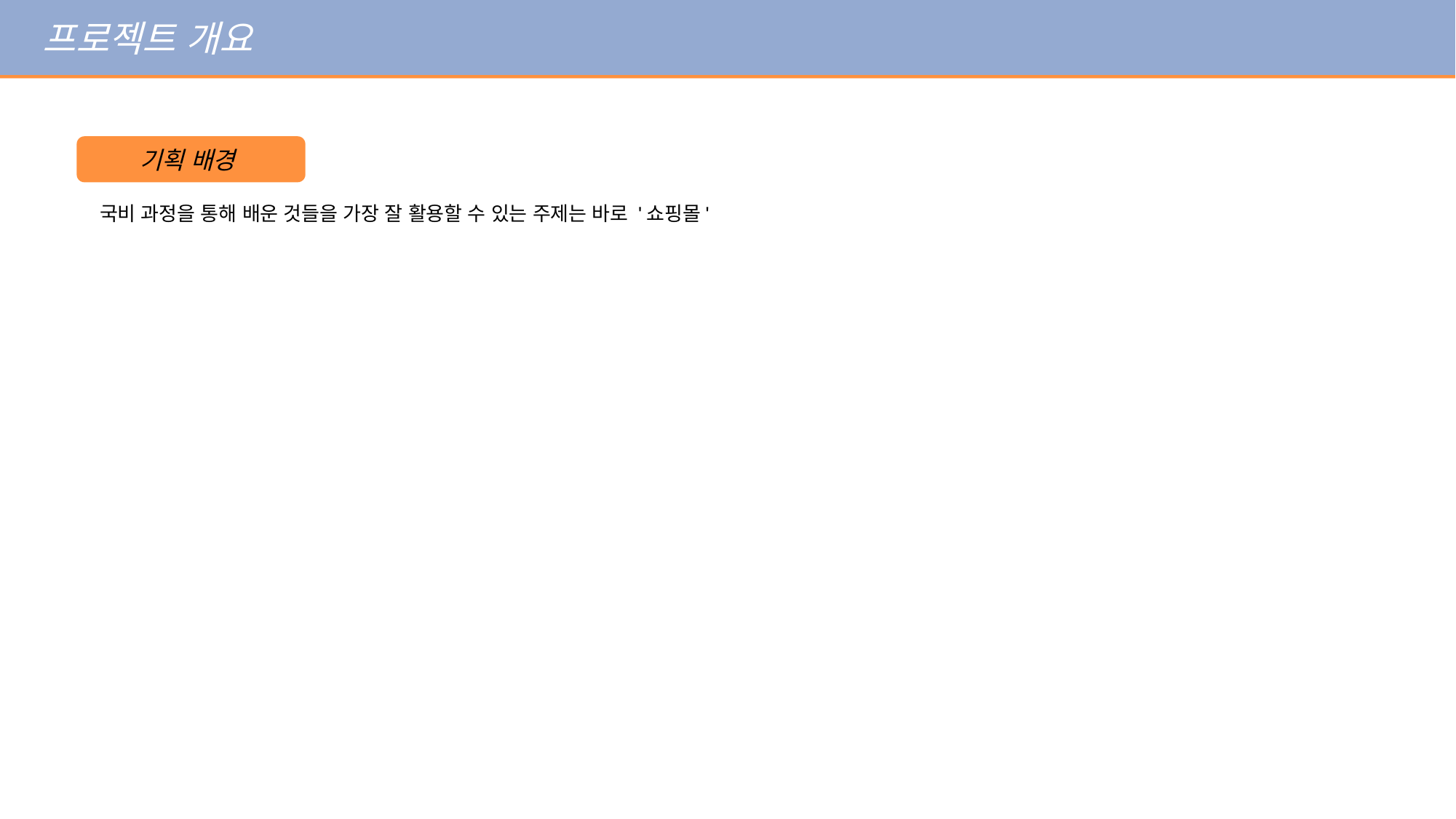

프로젝트 개요
기획 배경
국비 과정을 통해 배운 것들을 가장 잘 활용할 수 있는 주제는 바로 '쇼핑몰'